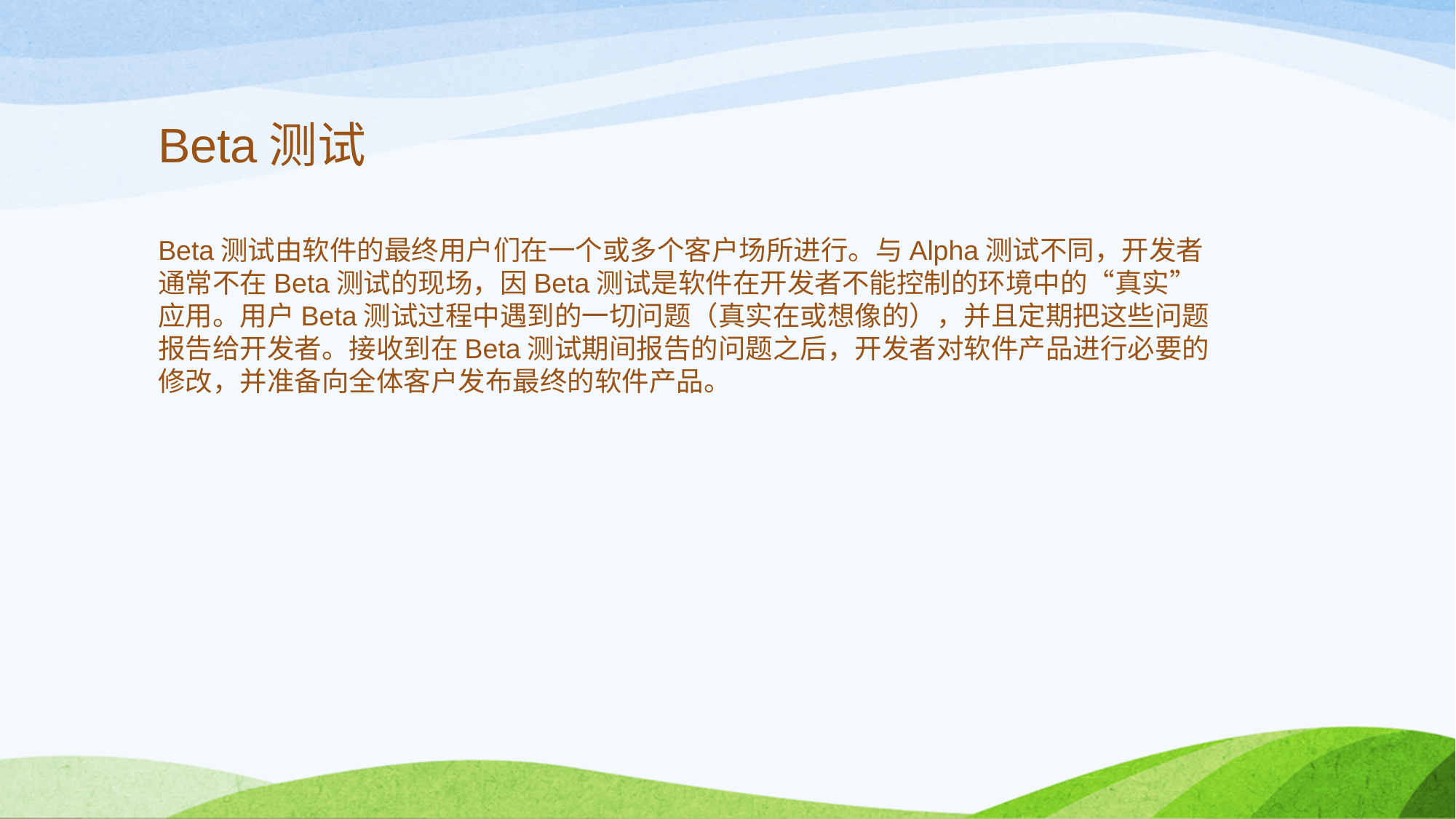

Beta测试
Beta测试由软件的最终用户们在一个或多个客户场所进行。与Alpha测试不同，开发者通常不在Beta测试的现场，因Beta测试是软件在开发者不能控制的环境中的“真实”应用。用户Beta测试过程中遇到的一切问题（真实在或想像的），并且定期把这些问题报告给开发者。接收到在Beta测试期间报告的问题之后，开发者对软件产品进行必要的修改，并准备向全体客户发布最终的软件产品。